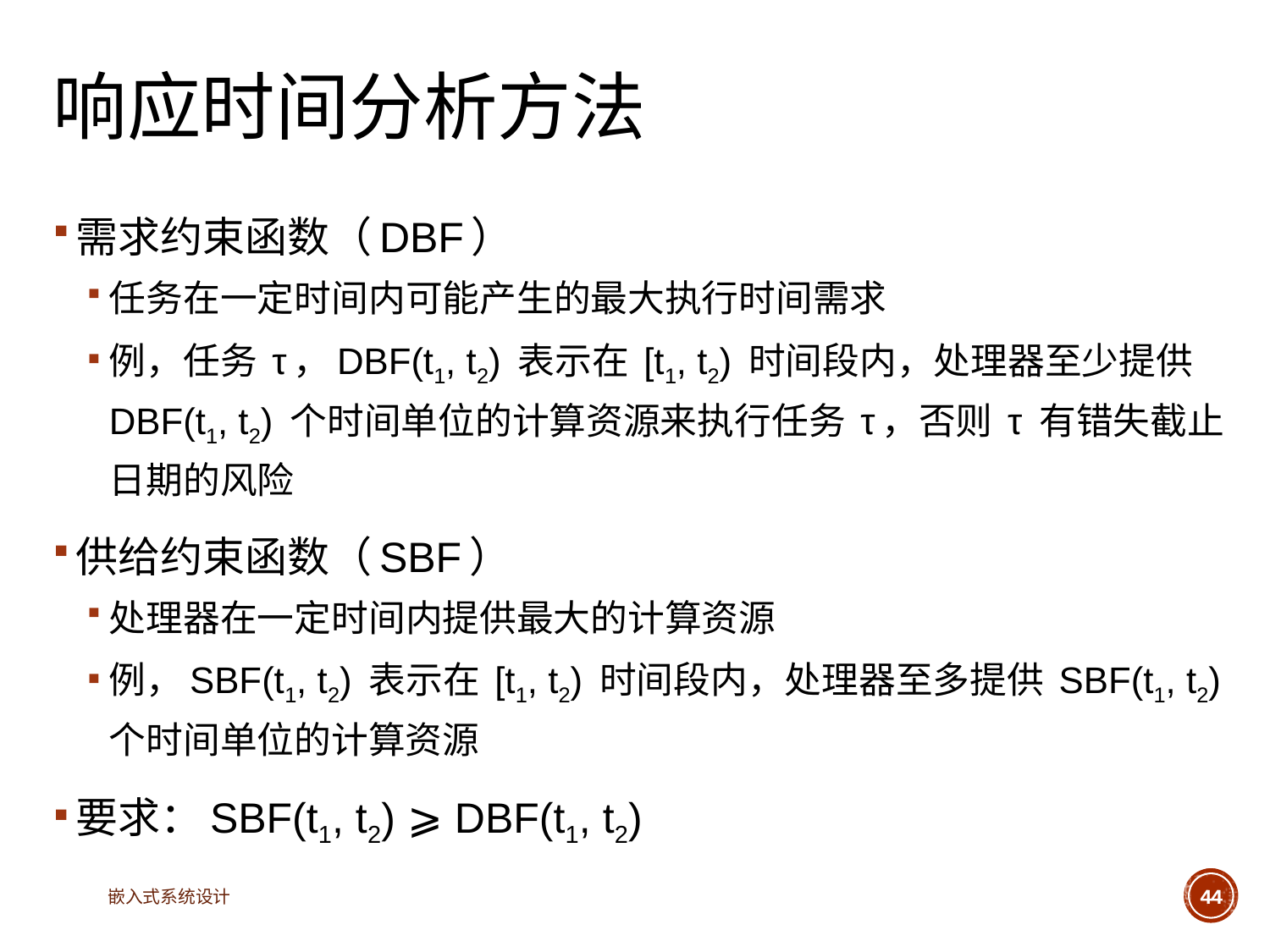

# 响应时间分析方法
需求约束函数（DBF）
任务在一定时间内可能产生的最大执行时间需求
例，任务 τ，DBF(t1, t2) 表示在 [t1, t2) 时间段内，处理器至少提供DBF(t1, t2) 个时间单位的计算资源来执行任务 τ，否则 τ 有错失截止日期的风险
供给约束函数（SBF）
处理器在一定时间内提供最大的计算资源
例，SBF(t1, t2) 表示在 [t1, t2) 时间段内，处理器至多提供 SBF(t1, t2) 个时间单位的计算资源
要求：SBF(t1, t2) ⩾ DBF(t1, t2)
嵌入式系统设计
44